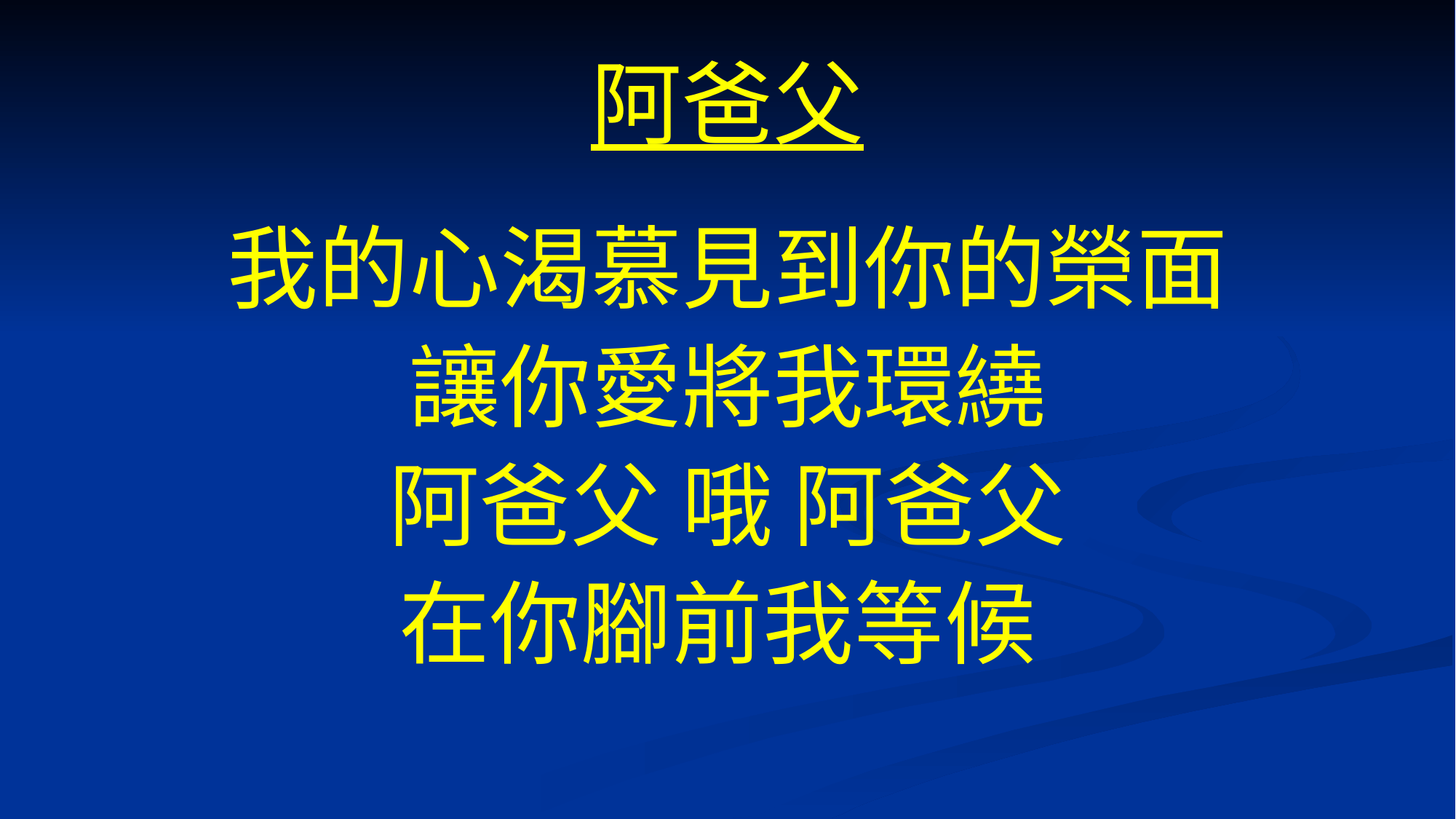

# 阿爸父
我的心渴慕見到你的榮面
讓你愛將我環繞
阿爸父 哦 阿爸父
在你腳前我等候